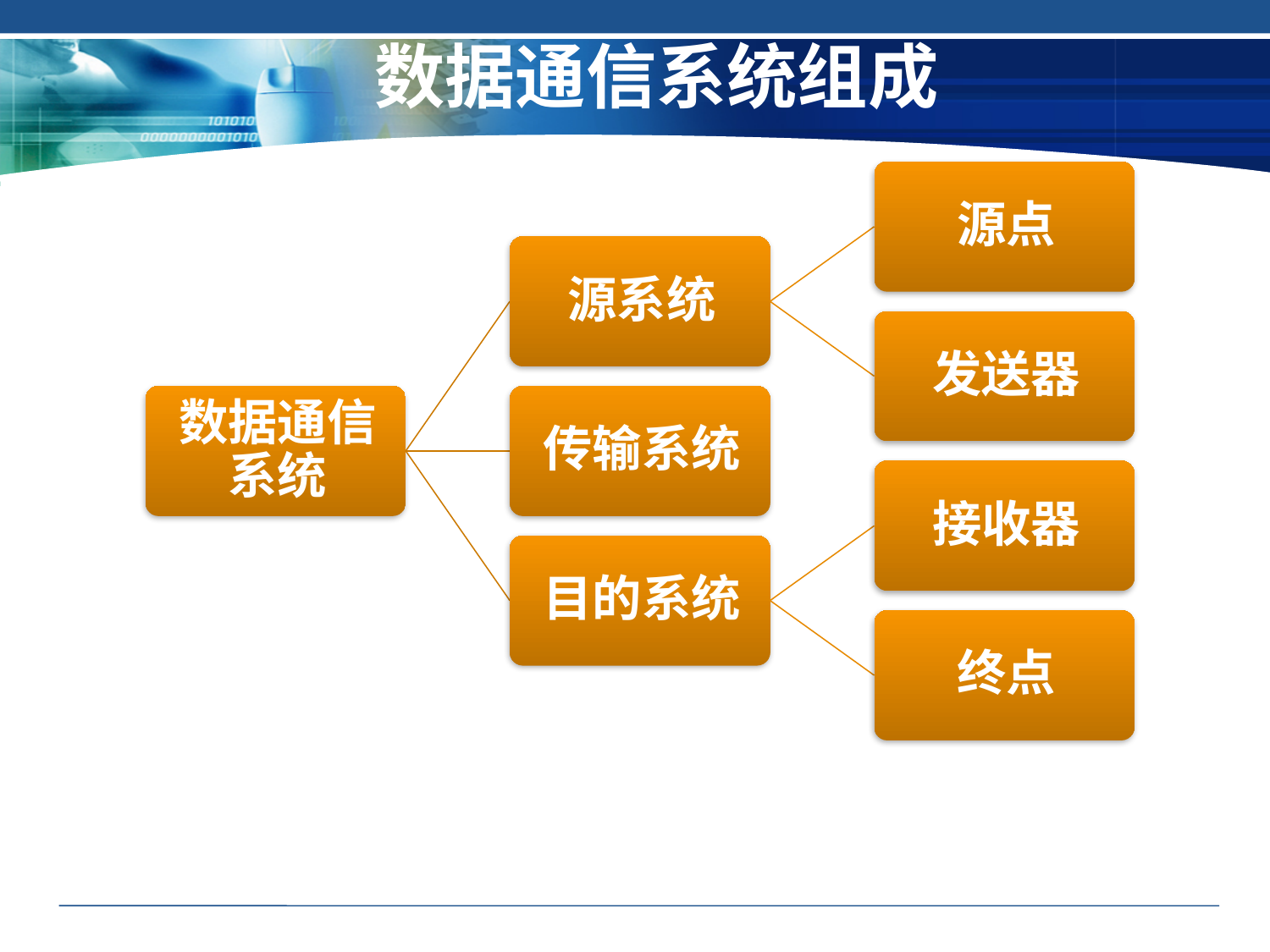

数据通信系统组成
数据通信系统

源系统

源点

发送器

传输系统

目的系统

接收器

终点